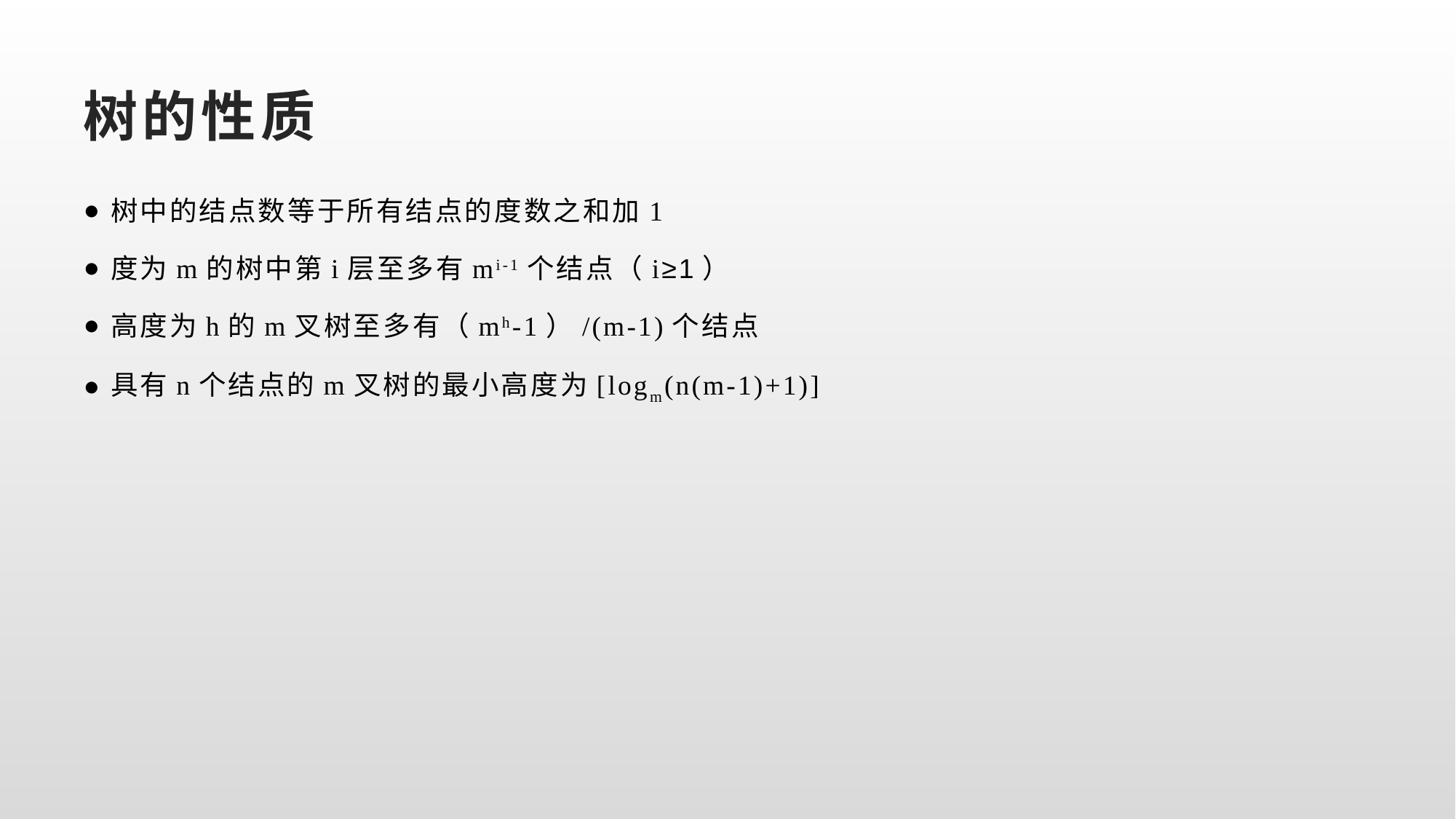

# 树的性质
树中的结点数等于所有结点的度数之和加1
度为m的树中第i层至多有mi-1个结点（i≥1）
高度为h的m叉树至多有（mh-1）/(m-1)个结点
具有n个结点的m叉树的最小高度为[logm(n(m-1)+1)]